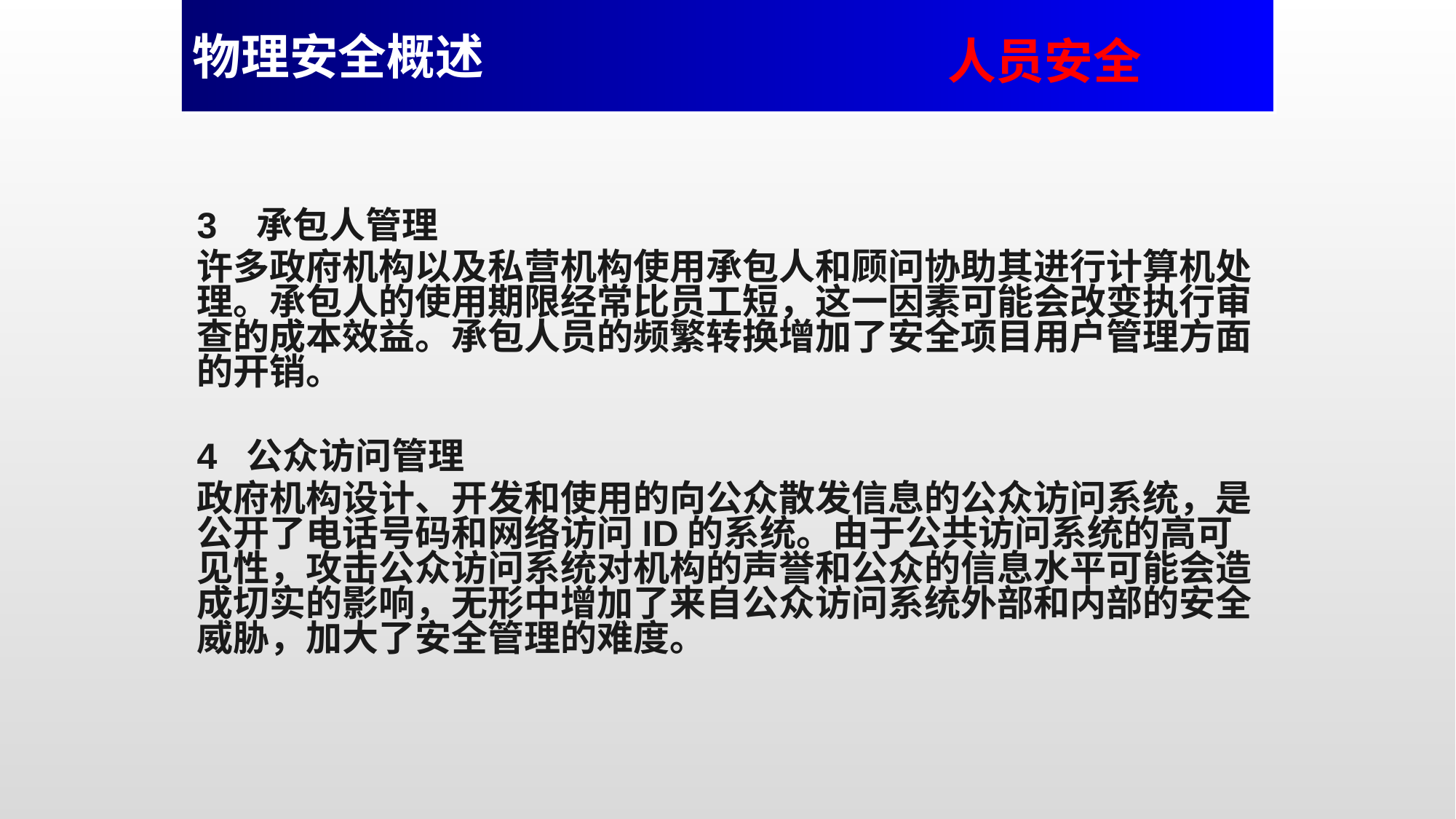

物理安全概述
人员安全
3   承包人管理
许多政府机构以及私营机构使用承包人和顾问协助其进行计算机处理。承包人的使用期限经常比员工短，这一因素可能会改变执行审查的成本效益。承包人员的频繁转换增加了安全项目用户管理方面的开销。

4  公众访问管理
政府机构设计、开发和使用的向公众散发信息的公众访问系统，是公开了电话号码和网络访问ID的系统。由于公共访问系统的高可见性，攻击公众访问系统对机构的声誉和公众的信息水平可能会造成切实的影响，无形中增加了来自公众访问系统外部和内部的安全威胁，加大了安全管理的难度。